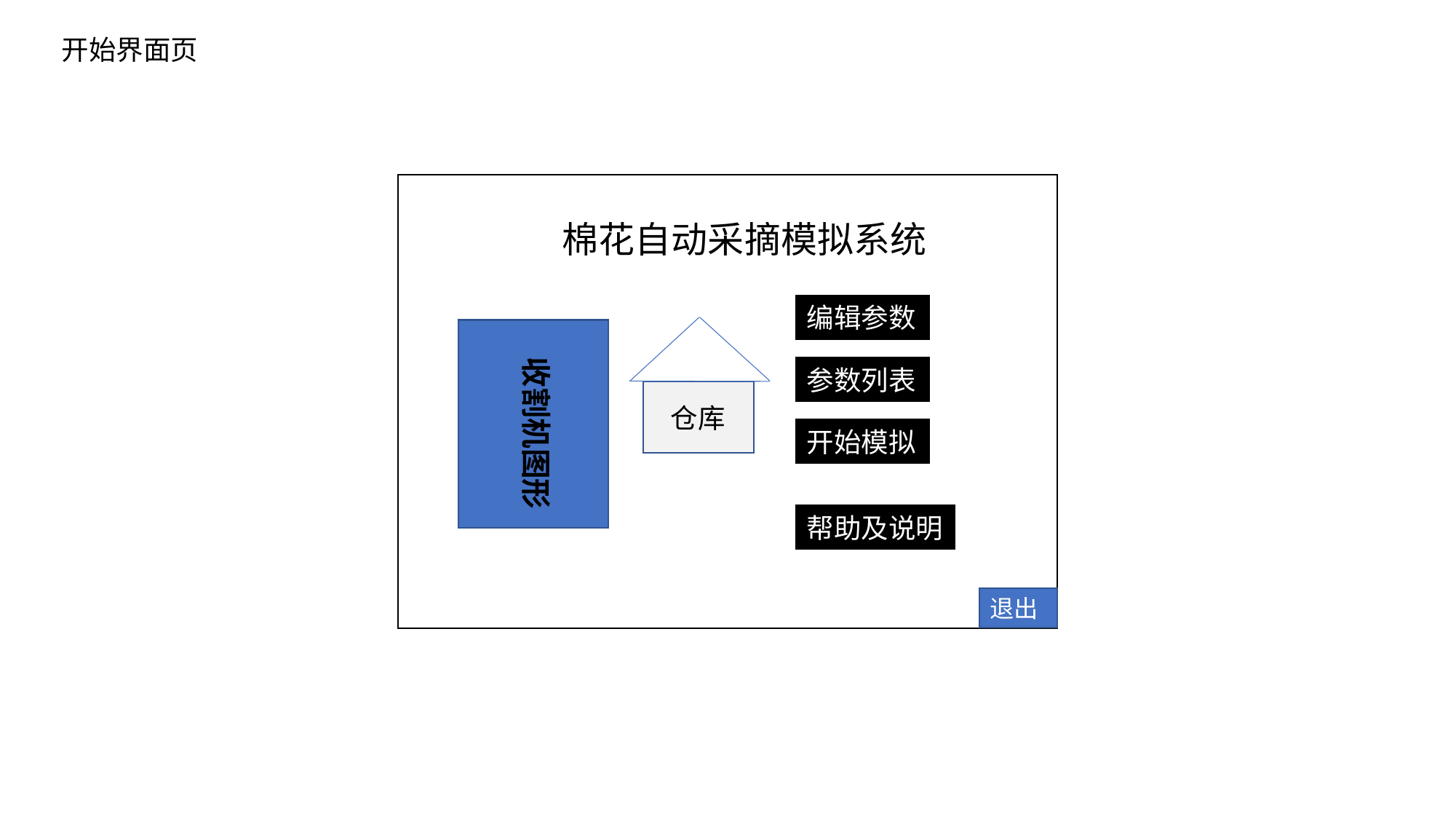

开始界面页

棉花自动采摘模拟系统
编辑参数

收割机图形
参数列表

仓库
开始模拟
帮助及说明
退出